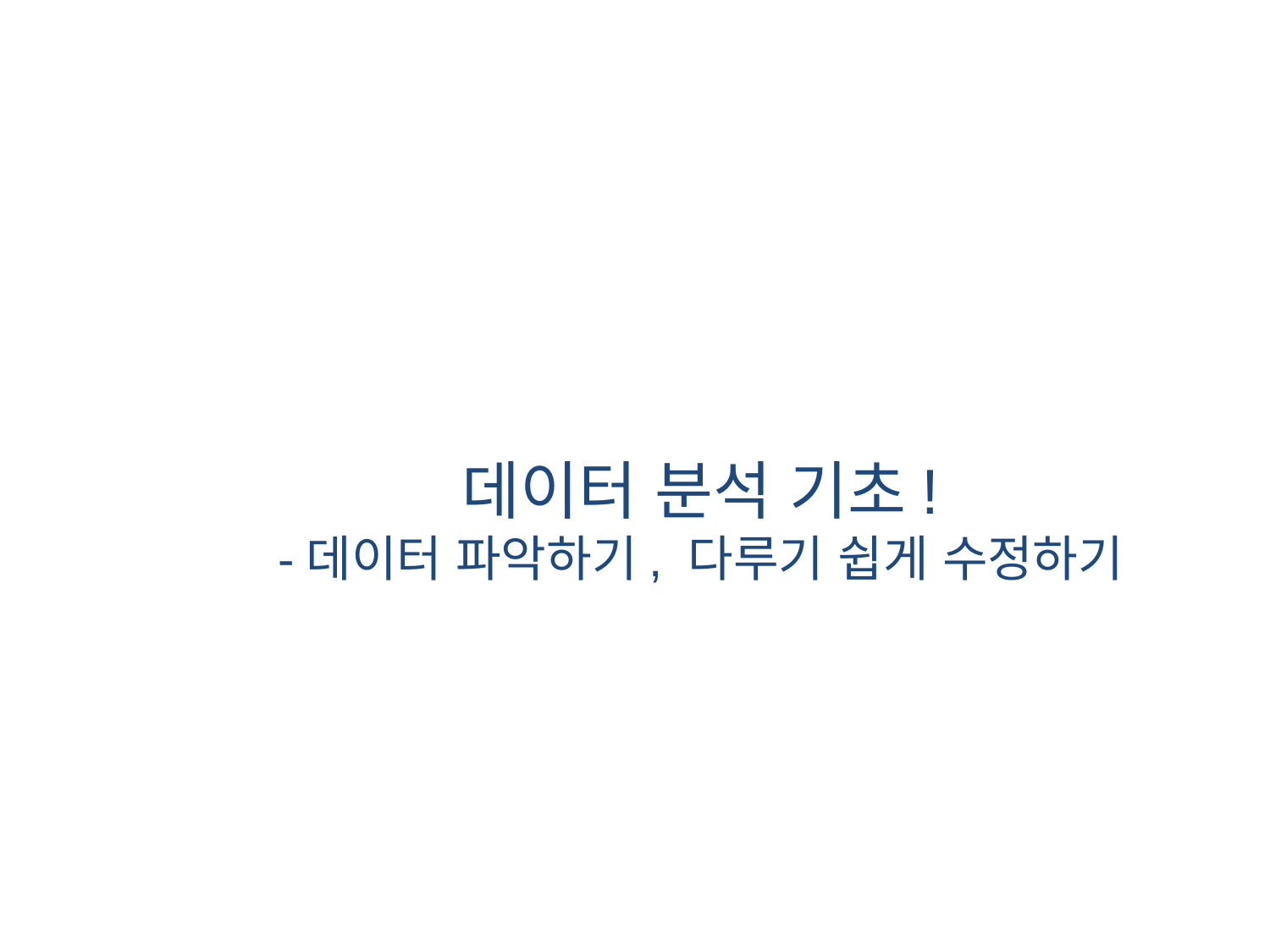

# 데이터 분석 기초! -데이터 파악하기, 다루기 쉽게 수정하기